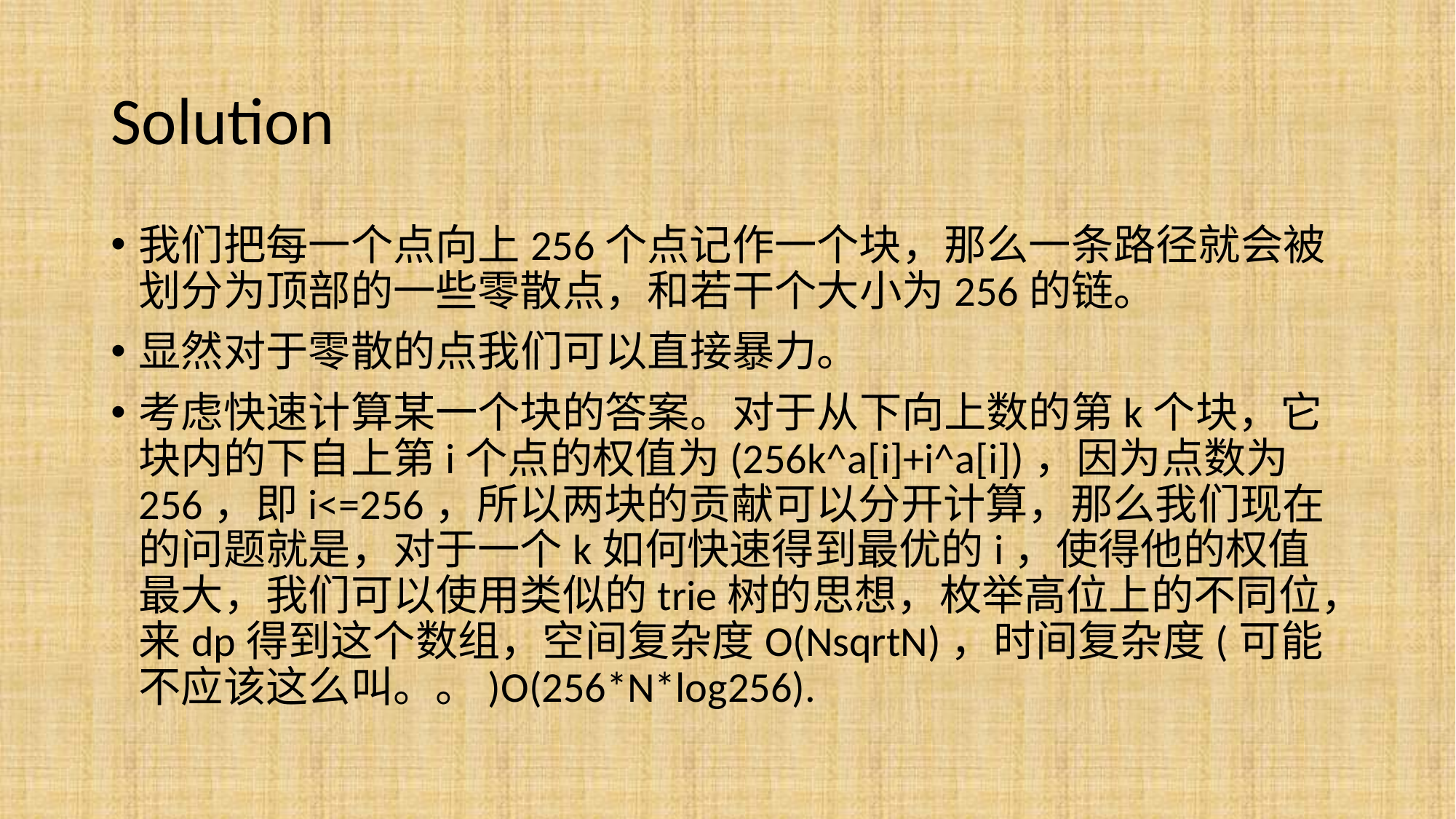

# Solution
我们把每一个点向上256个点记作一个块，那么一条路径就会被划分为顶部的一些零散点，和若干个大小为256的链。
显然对于零散的点我们可以直接暴力。
考虑快速计算某一个块的答案。对于从下向上数的第k个块，它块内的下自上第i个点的权值为(256k^a[i]+i^a[i])，因为点数为256，即i<=256，所以两块的贡献可以分开计算，那么我们现在的问题就是，对于一个k如何快速得到最优的i，使得他的权值最大，我们可以使用类似的trie树的思想，枚举高位上的不同位，来dp得到这个数组，空间复杂度O(NsqrtN)，时间复杂度(可能不应该这么叫。。)O(256*N*log256).